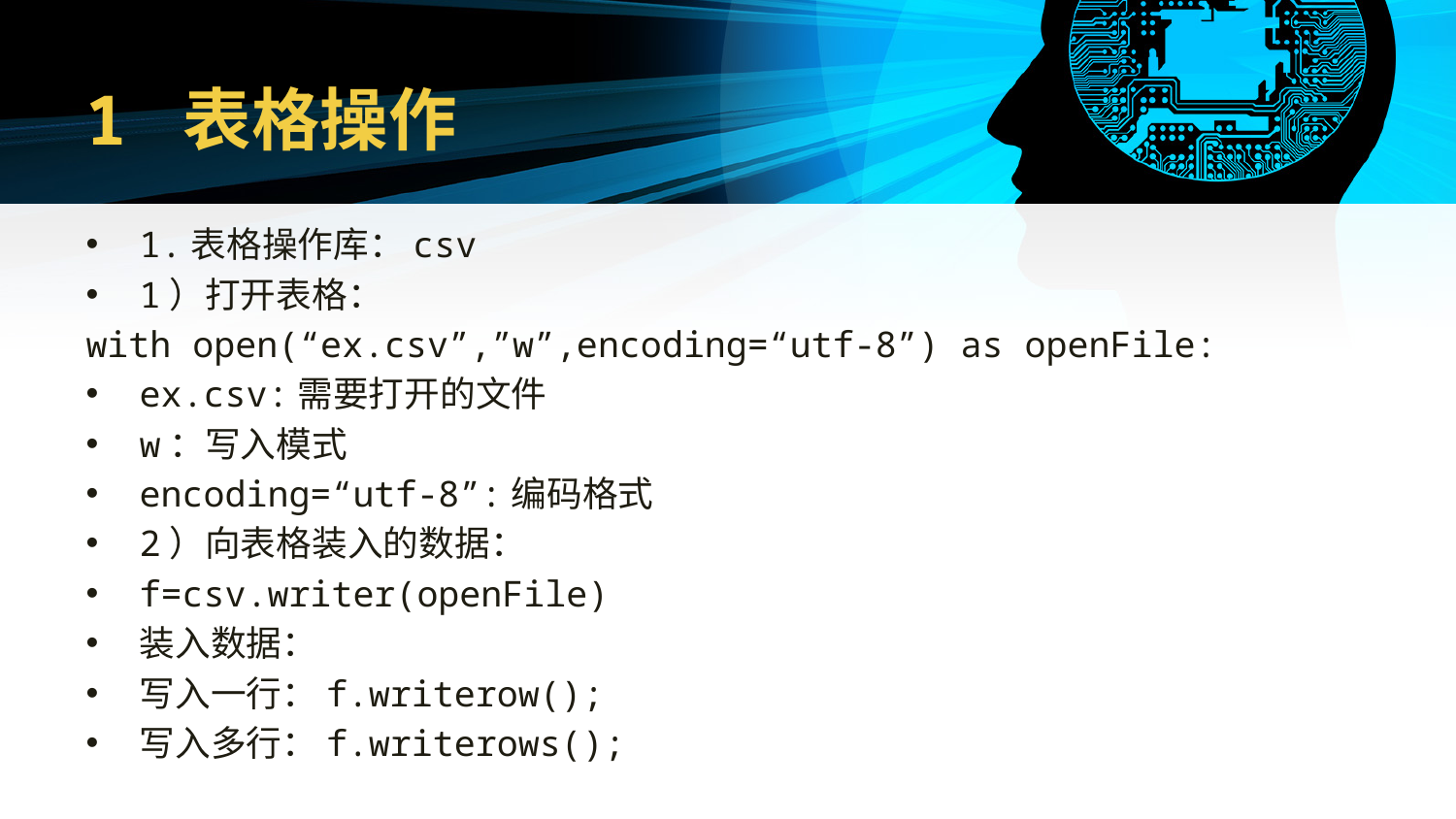

# 1 表格操作
1.表格操作库：csv
1）打开表格：
with open(“ex.csv”,”w”,encoding=“utf-8”) as openFile:
ex.csv:需要打开的文件
w：写入模式
encoding=“utf-8”:编码格式
2）向表格装入的数据：
f=csv.writer(openFile)
装入数据：
写入一行：f.writerow();
写入多行：f.writerows();